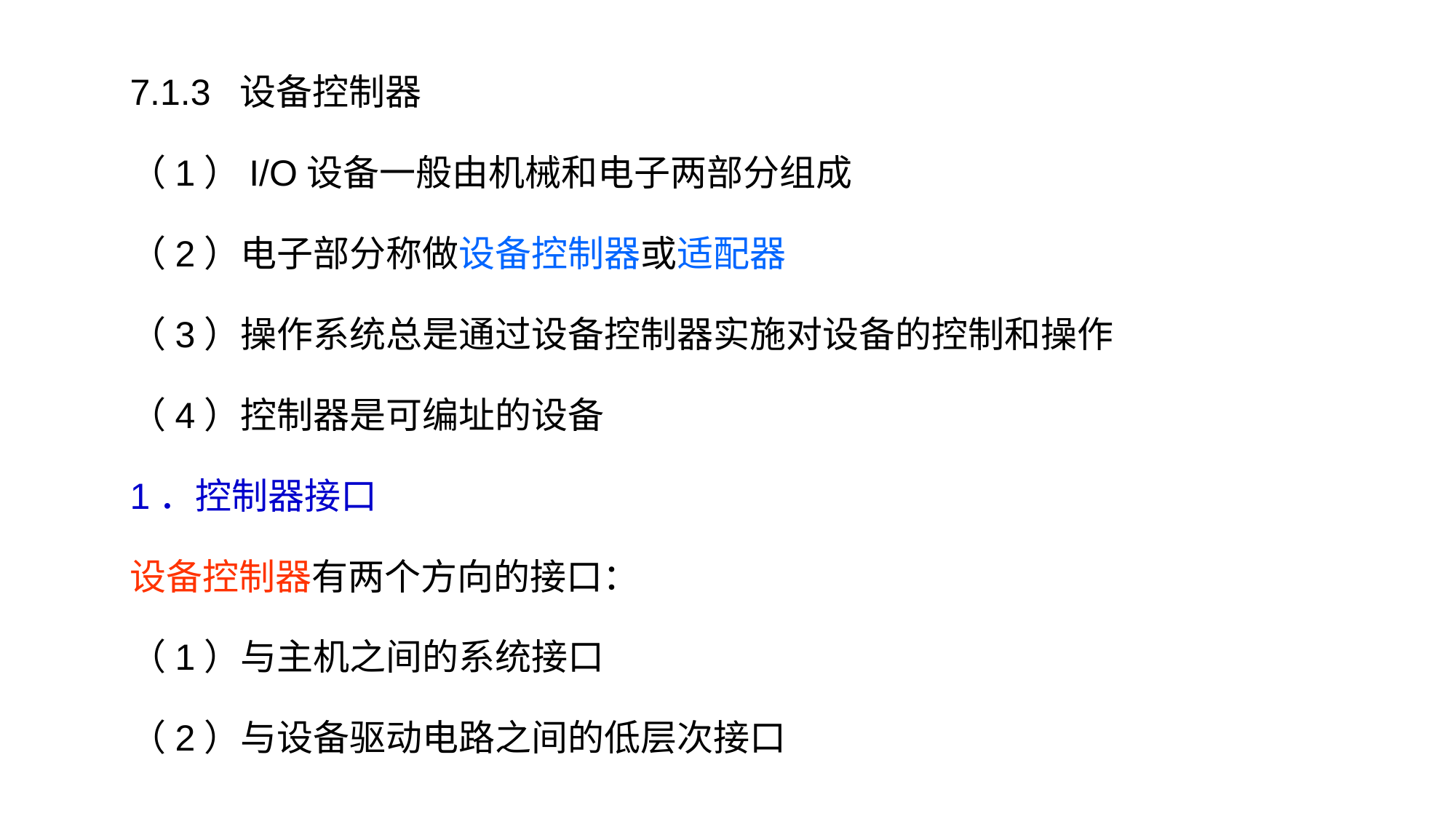

7.1.3  设备控制器
（1）I/O设备一般由机械和电子两部分组成
（2）电子部分称做设备控制器或适配器
（3）操作系统总是通过设备控制器实施对设备的控制和操作
（4）控制器是可编址的设备
1．控制器接口
设备控制器有两个方向的接口：
（1）与主机之间的系统接口
（2）与设备驱动电路之间的低层次接口